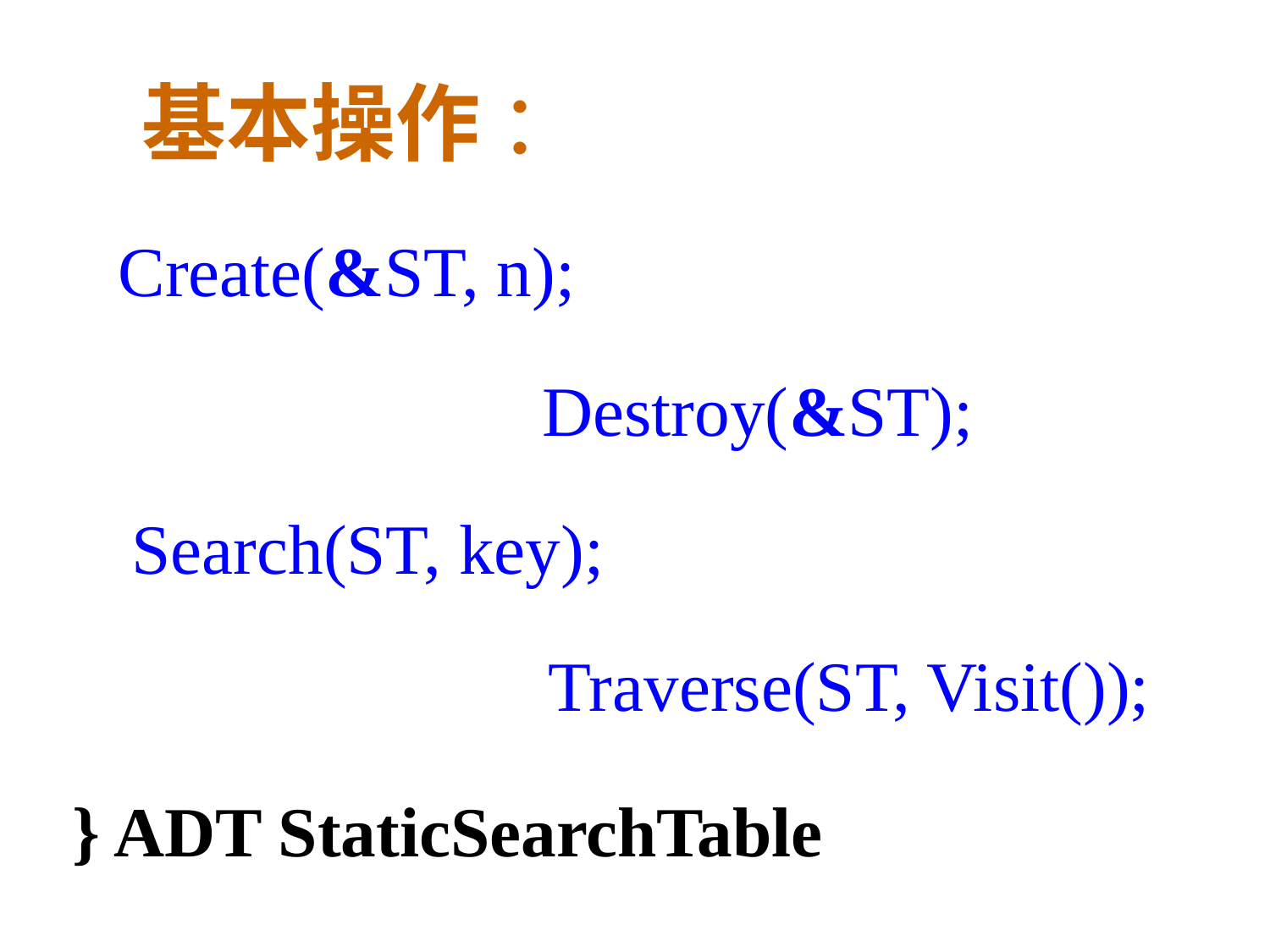

基本操作 ：
 Create(&ST, n);
Destroy(&ST);
Search(ST, key);
Traverse(ST, Visit());
} ADT StaticSearchTable